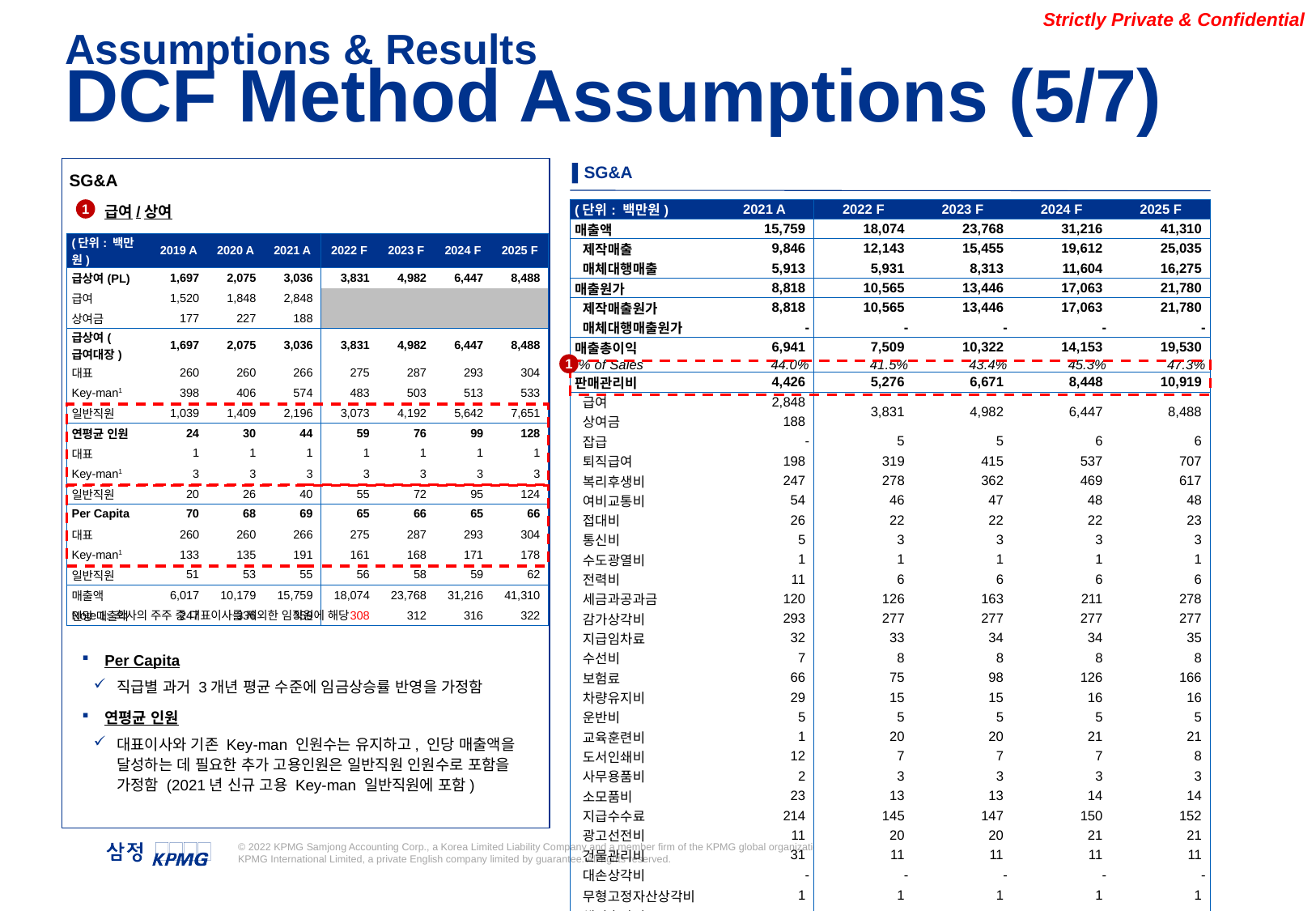

Assumptions & Results
DCF Method Assumptions (5/7)
▌SG&A

SG&A
급여/상여

Per Capita
직급별 과거 3개년 평균 수준에 임금상승률 반영을 가정함
연평균 인원
대표이사와 기존 Key-man 인원수는 유지하고, 인당 매출액을 달성하는 데 필요한 추가 고용인원은 일반직원 인원수로 포함을 가정함 (2021년 신규 고용 Key-man 일반직원에 포함)
1
| (단위: 백만원) | 2021 A | 2022 F | 2023 F | 2024 F | 2025 F |
| --- | --- | --- | --- | --- | --- |
| 매출액 | 15,759 | 18,074 | 23,768 | 31,216 | 41,310 |
| 제작매출 | 9,846 | 12,143 | 15,455 | 19,612 | 25,035 |
| 매체대행매출 | 5,913 | 5,931 | 8,313 | 11,604 | 16,275 |
| 매출원가 | 8,818 | 10,565 | 13,446 | 17,063 | 21,780 |
| 제작매출원가 | 8,818 | 10,565 | 13,446 | 17,063 | 21,780 |
| 매체대행매출원가 | - | - | - | - | - |
| 매출총이익 | 6,941 | 7,509 | 10,322 | 14,153 | 19,530 |
| % of Sales | 44.0% | 41.5% | 43.4% | 45.3% | 47.3% |
| 판매관리비 | 4,426 | 5,276 | 6,671 | 8,448 | 10,919 |
| 급여 | 2,848 | 3,831 | 4,982 | 6,447 | 8,488 |
| 상여금 | 188 |  |  |  |  |
| 잡급 | - | 5 | 5 | 6 | 6 |
| 퇴직급여 | 198 | 319 | 415 | 537 | 707 |
| 복리후생비 | 247 | 278 | 362 | 469 | 617 |
| 여비교통비 | 54 | 46 | 47 | 48 | 48 |
| 접대비 | 26 | 22 | 22 | 22 | 23 |
| 통신비 | 5 | 3 | 3 | 3 | 3 |
| 수도광열비 | 1 | 1 | 1 | 1 | 1 |
| 전력비 | 11 | 6 | 6 | 6 | 6 |
| 세금과공과금 | 120 | 126 | 163 | 211 | 278 |
| 감가상각비 | 293 | 277 | 277 | 277 | 277 |
| 지급임차료 | 32 | 33 | 34 | 34 | 35 |
| 수선비 | 7 | 8 | 8 | 8 | 8 |
| 보험료 | 66 | 75 | 98 | 126 | 166 |
| 차량유지비 | 29 | 15 | 15 | 16 | 16 |
| 운반비 | 5 | 5 | 5 | 5 | 5 |
| 교육훈련비 | 1 | 20 | 20 | 21 | 21 |
| 도서인쇄비 | 12 | 7 | 7 | 7 | 8 |
| 사무용품비 | 2 | 3 | 3 | 3 | 3 |
| 소모품비 | 23 | 13 | 13 | 14 | 14 |
| 지급수수료 | 214 | 145 | 147 | 150 | 152 |
| 광고선전비 | 11 | 20 | 20 | 21 | 21 |
| 건물관리비 | 31 | 11 | 11 | 11 | 11 |
| 대손상각비 | - | - | - | - | - |
| 무형고정자산상각비 | 1 | 1 | 1 | 1 | 1 |
| 해외출장비 | - | 5 | 5 | 5 | 5 |
| 영업이익(EBIT) | 2,515 | 2,234 | 3,651 | 5,706 | 8,611 |
| % of Sales | 16.0% | 12.4% | 15.4% | 18.3% | 20.8% |
| (단위: 백만원) | 2019 A | 2020 A | 2021 A | 2022 F | 2023 F | 2024 F | 2025 F |
| --- | --- | --- | --- | --- | --- | --- | --- |
| 급상여(PL) | 1,697 | 2,075 | 3,036 | 3,831 | 4,982 | 6,447 | 8,488 |
| 급여 | 1,520 | 1,848 | 2,848 |  |  |  |  |
| 상여금 | 177 | 227 | 188 |  |  |  |  |
| 급상여(급여대장) | 1,697 | 2,075 | 3,036 | 3,831 | 4,982 | 6,447 | 8,488 |
| 대표 | 260 | 260 | 266 | 275 | 287 | 293 | 304 |
| Key-man1 | 398 | 406 | 574 | 483 | 503 | 513 | 533 |
| 일반직원 | 1,039 | 1,409 | 2,196 | 3,073 | 4,192 | 5,642 | 7,651 |
| 연평균 인원 | 24 | 30 | 44 | 59 | 76 | 99 | 128 |
| 대표 | 1 | 1 | 1 | 1 | 1 | 1 | 1 |
| Key-man1 | 3 | 3 | 3 | 3 | 3 | 3 | 3 |
| 일반직원 | 20 | 26 | 40 | 55 | 72 | 95 | 124 |
| Per Capita | 70 | 68 | 69 | 65 | 66 | 65 | 66 |
| 대표 | 260 | 260 | 266 | 275 | 287 | 293 | 304 |
| Key-man1 | 133 | 135 | 191 | 161 | 168 | 171 | 178 |
| 일반직원 | 51 | 53 | 55 | 56 | 58 | 59 | 62 |
| 매출액 | 6,017 | 10,179 | 15,759 | 18,074 | 23,768 | 31,216 | 41,310 |
| 인당 매출액 | 247 | 336 | 359 | 308 | 312 | 316 | 322 |
1

Note 1: 회사의 주주 중 대표이사를 제외한 임직원에 해당